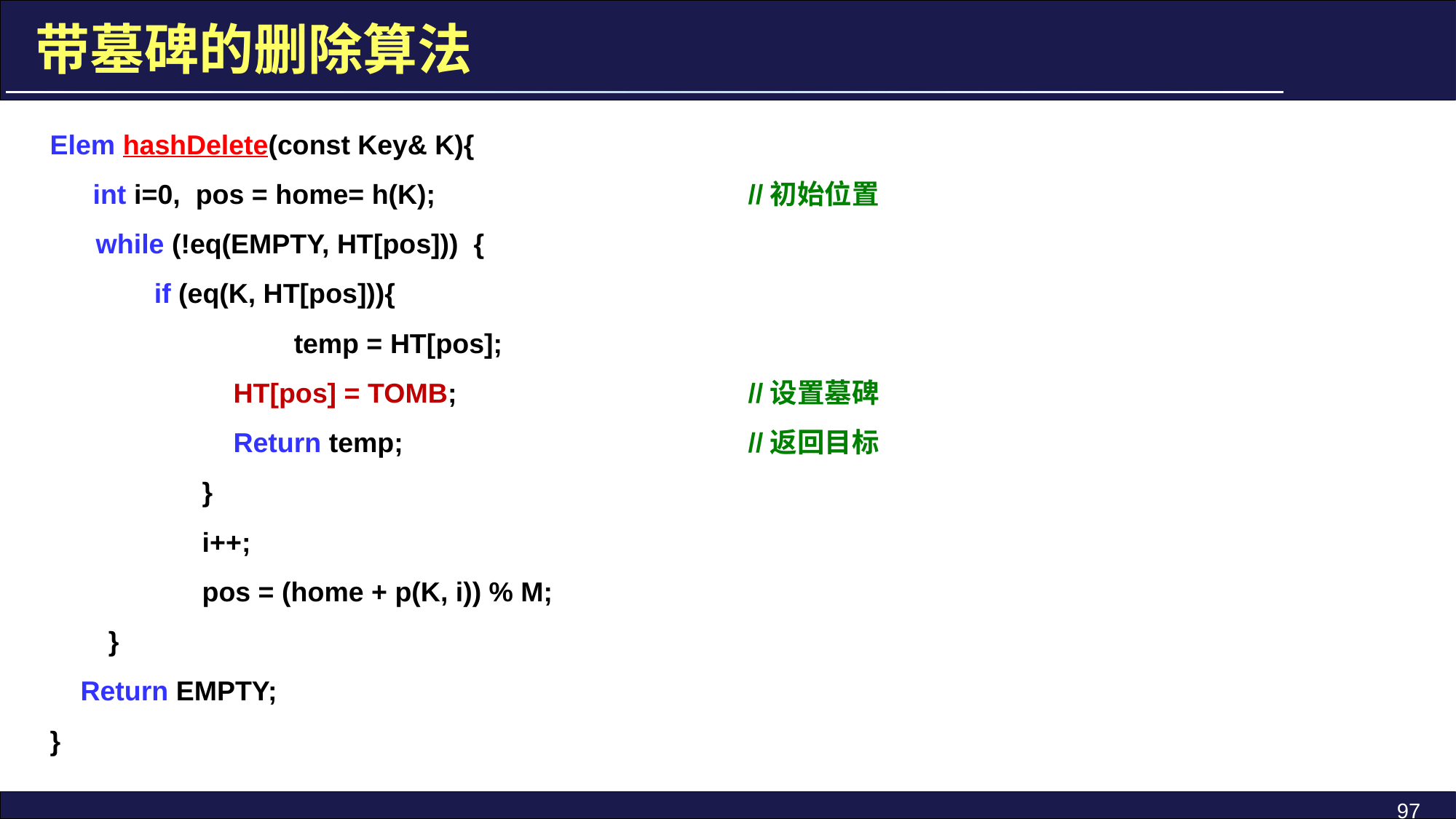

带墓碑的删除算法
Elem hashDelete(const Key& K){
	int i=0,  pos = home= h(K);                                  	//初始位置
      while (!eq(EMPTY, HT[pos]))  {
	        if (eq(K, HT[pos])){
		            temp = HT[pos];
                        HT[pos] = TOMB;                           	//设置墓碑
                        Return temp;                                  	//返回目标
		}
	     	i++;
	     	pos = (home + p(K, i)) % M;
	  }
    Return EMPTY;
}
97